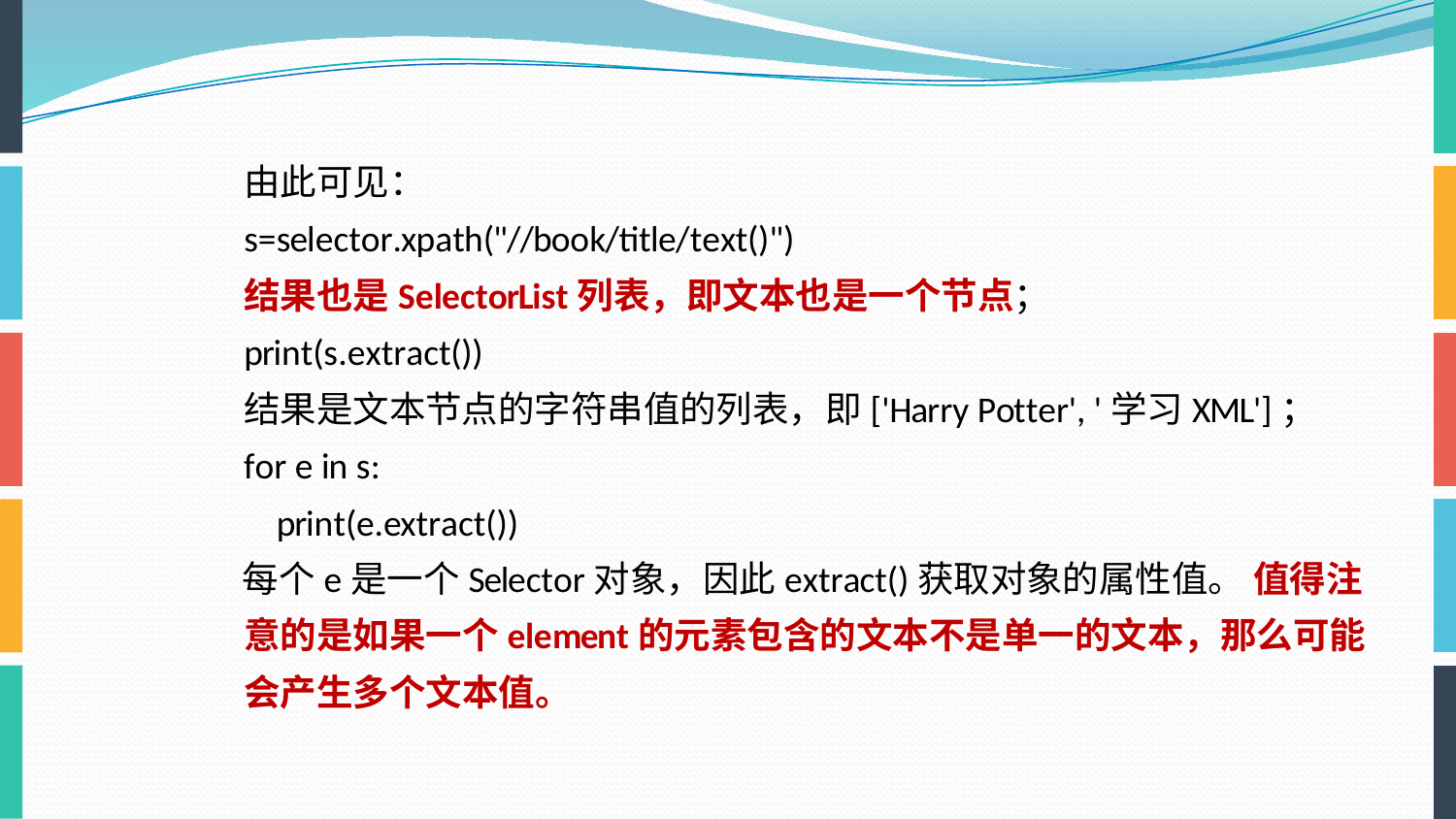

由此可见：
s=selector.xpath("//book/title/text()")
结果也是SelectorList列表，即文本也是一个节点；
print(s.extract())
结果是文本节点的字符串值的列表，即['Harry Potter', '学习XML']；
for e in s: print(e.extract())
每个e是一个Selector对象，因此extract()获取对象的属性值。 值得注意的是如果一个element的元素包含的文本不是单一的文本，那么可能会产生多个文本值。